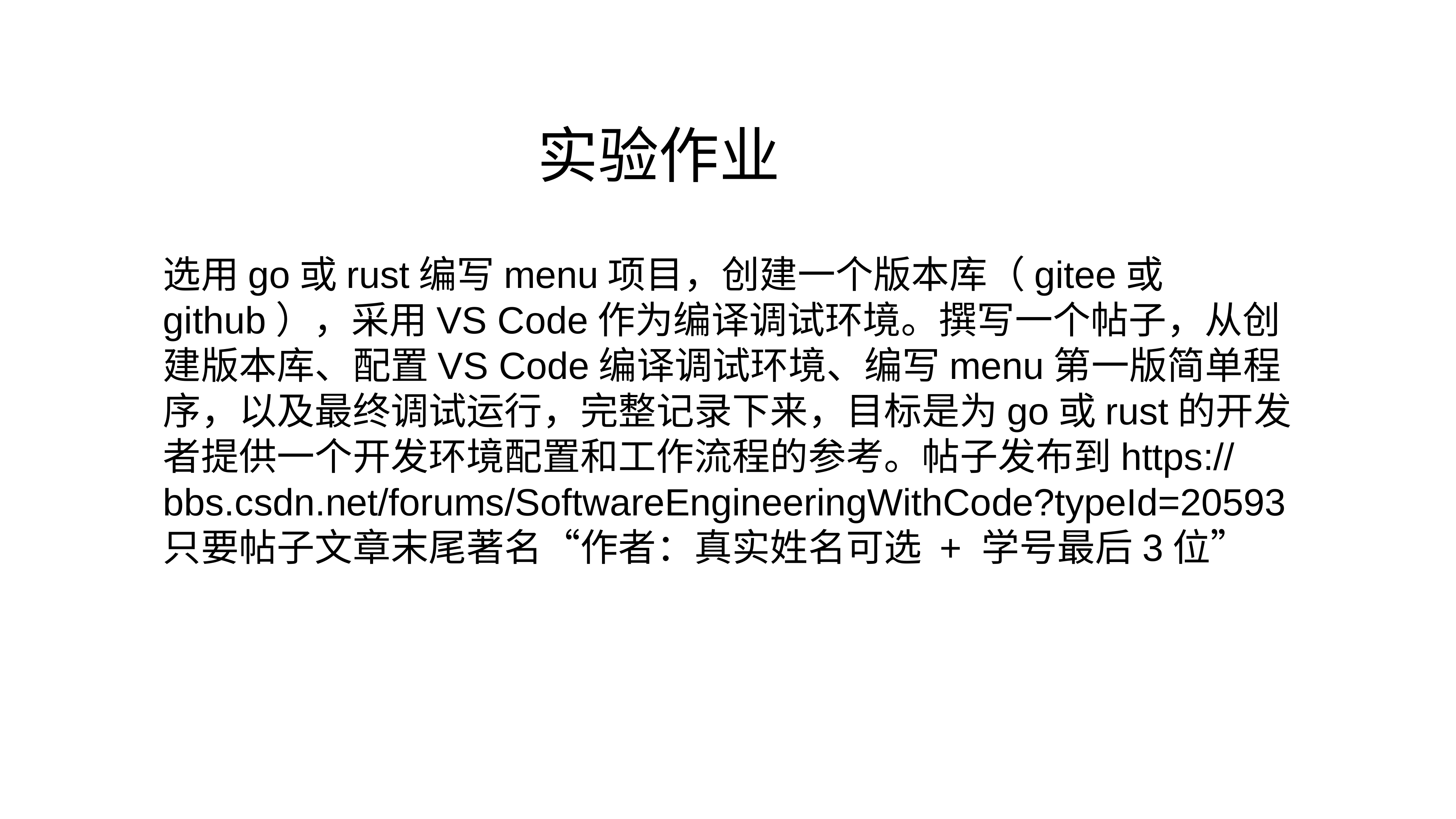

实验作业
选用go或rust编写menu项目，创建一个版本库（gitee或github），采用VS Code作为编译调试环境。撰写一个帖子，从创建版本库、配置VS Code编译调试环境、编写menu第一版简单程序，以及最终调试运行，完整记录下来，目标是为go或rust的开发者提供一个开发环境配置和工作流程的参考。帖子发布到https://bbs.csdn.net/forums/SoftwareEngineeringWithCode?typeId=20593 只要帖子文章末尾著名“作者：真实姓名可选 + 学号最后3位”